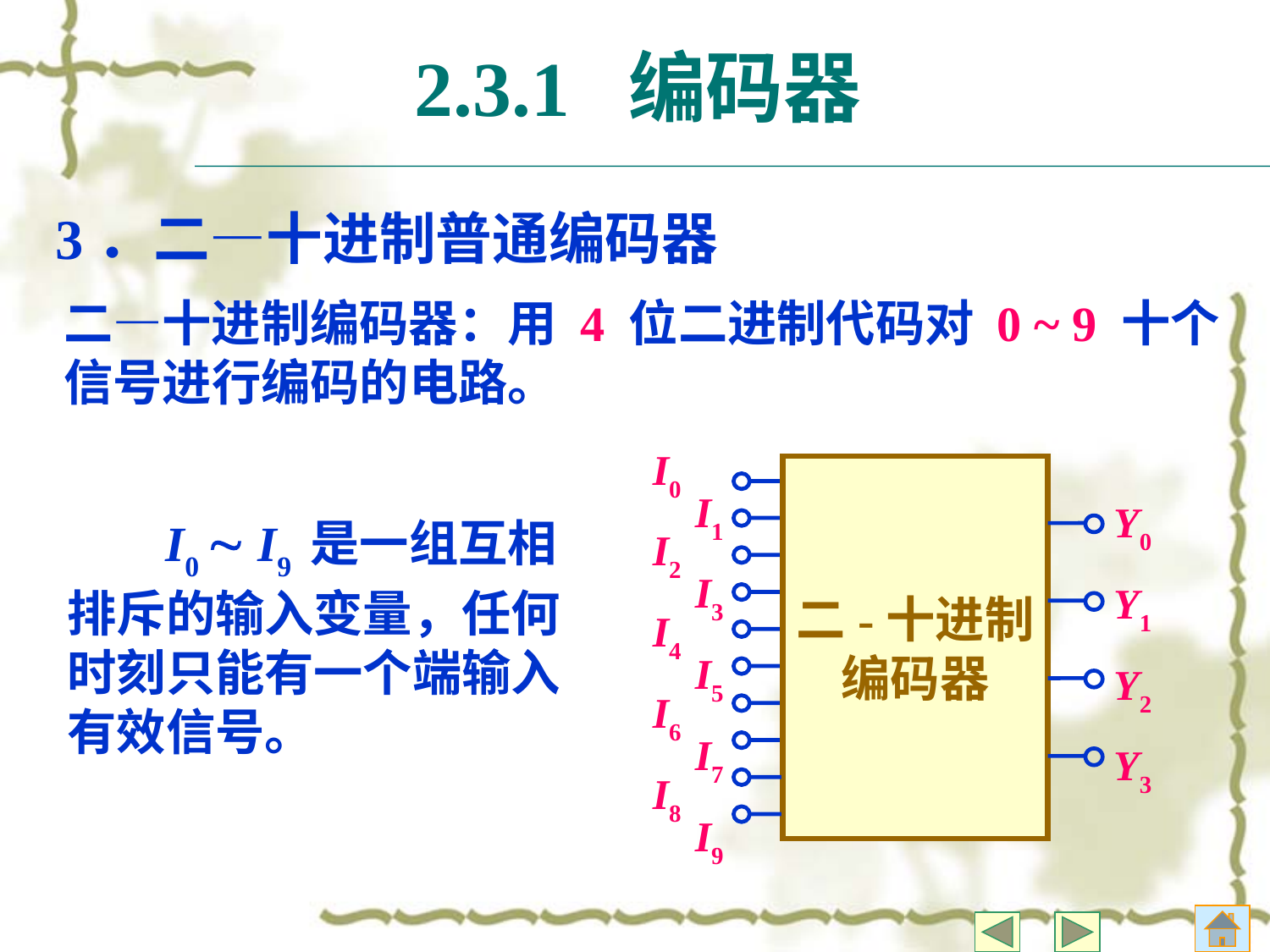

# 2.3.1  编码器
3．二—十进制普通编码器
二—十进制编码器：用 4 位二进制代码对 0 ~ 9 十个信号进行编码的电路。
I0
I2
I4
I6
I8

I1
I3
I5
I7
I9
Y0
Y1
Y2
Y3

二-十进制
编码器

        I0 ∼ I9 是一组互相排斥的输入变量，任何时刻只能有一个端输入有效信号。